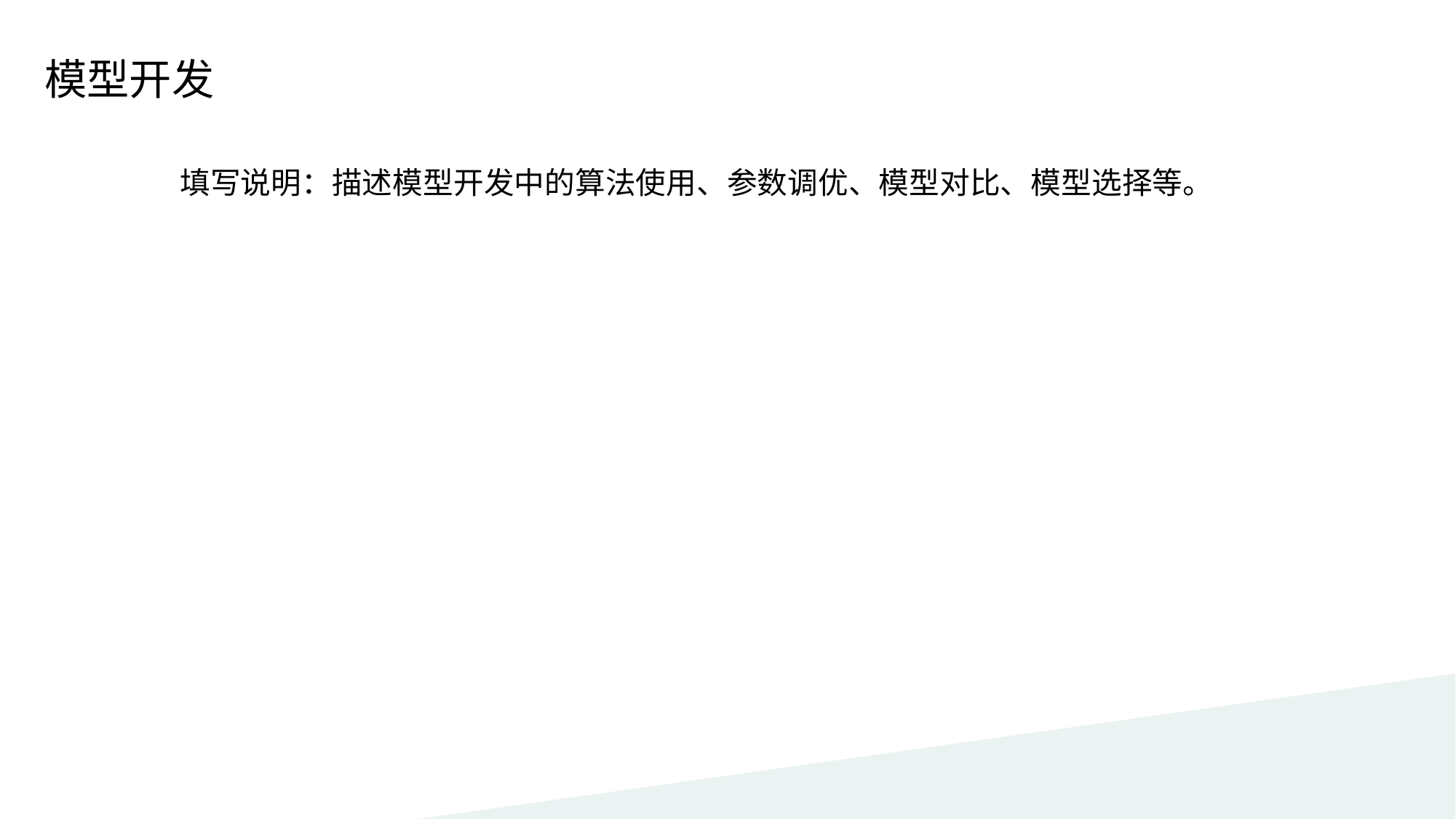

模型开发
填写说明：描述模型开发中的算法使用、参数调优、模型对比、模型选择等。